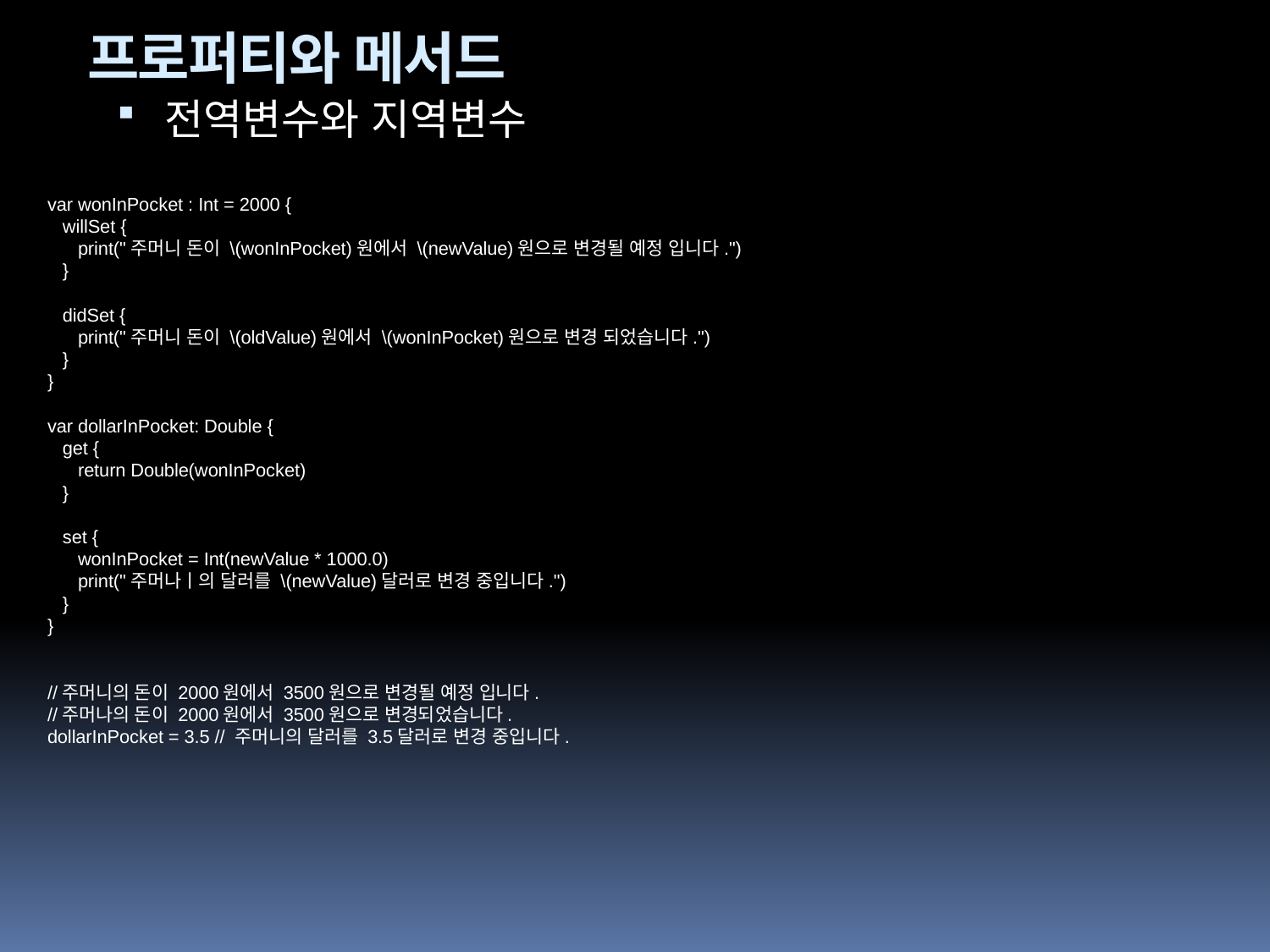

프로퍼티와 메서드
전역변수와 지역변수
var wonInPocket : Int = 2000 {
   willSet {
      print("주머니 돈이 \(wonInPocket)원에서 \(newValue)원으로 변경될 예정 입니다.")
   }

   didSet {
      print("주머니 돈이 \(oldValue)원에서 \(wonInPocket)원으로 변경 되었습니다.")
   }
}

var dollarInPocket: Double {
   get {
      return Double(wonInPocket)
   }

   set {
      wonInPocket = Int(newValue * 1000.0)
      print("주머나ㅣ의 달러를 \(newValue)달러로 변경 중입니다.")
   }
}

//주머니의 돈이 2000원에서 3500원으로 변경될 예정 입니다.
//주머나의 돈이 2000원에서 3500원으로 변경되었습니다.
dollarInPocket = 3.5 // 주머니의 달러를 3.5달러로 변경 중입니다.